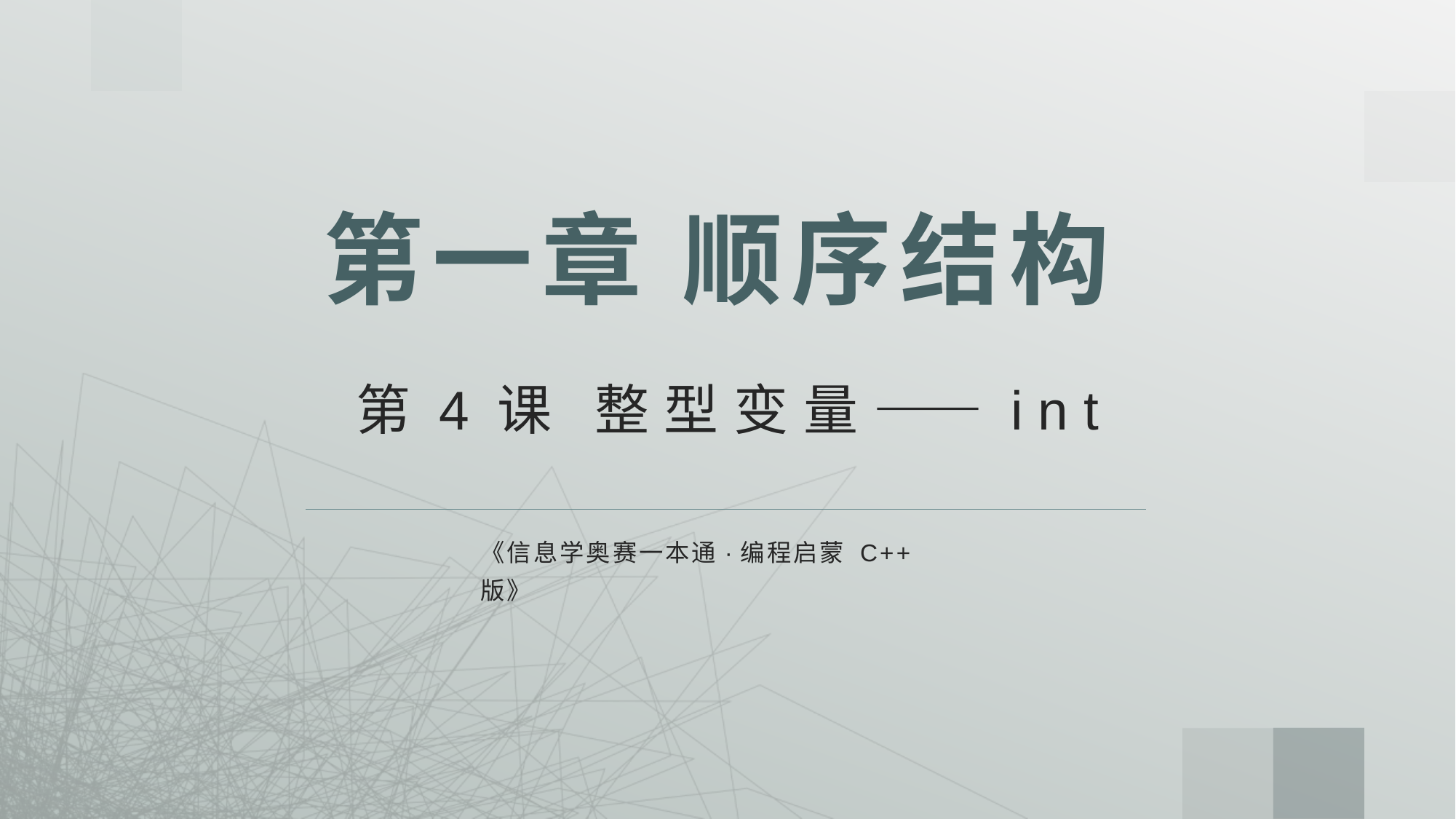

# 第一章 顺序结构
第4课 整型变量——int
《信息学奥赛一本通·编程启蒙 C++版》